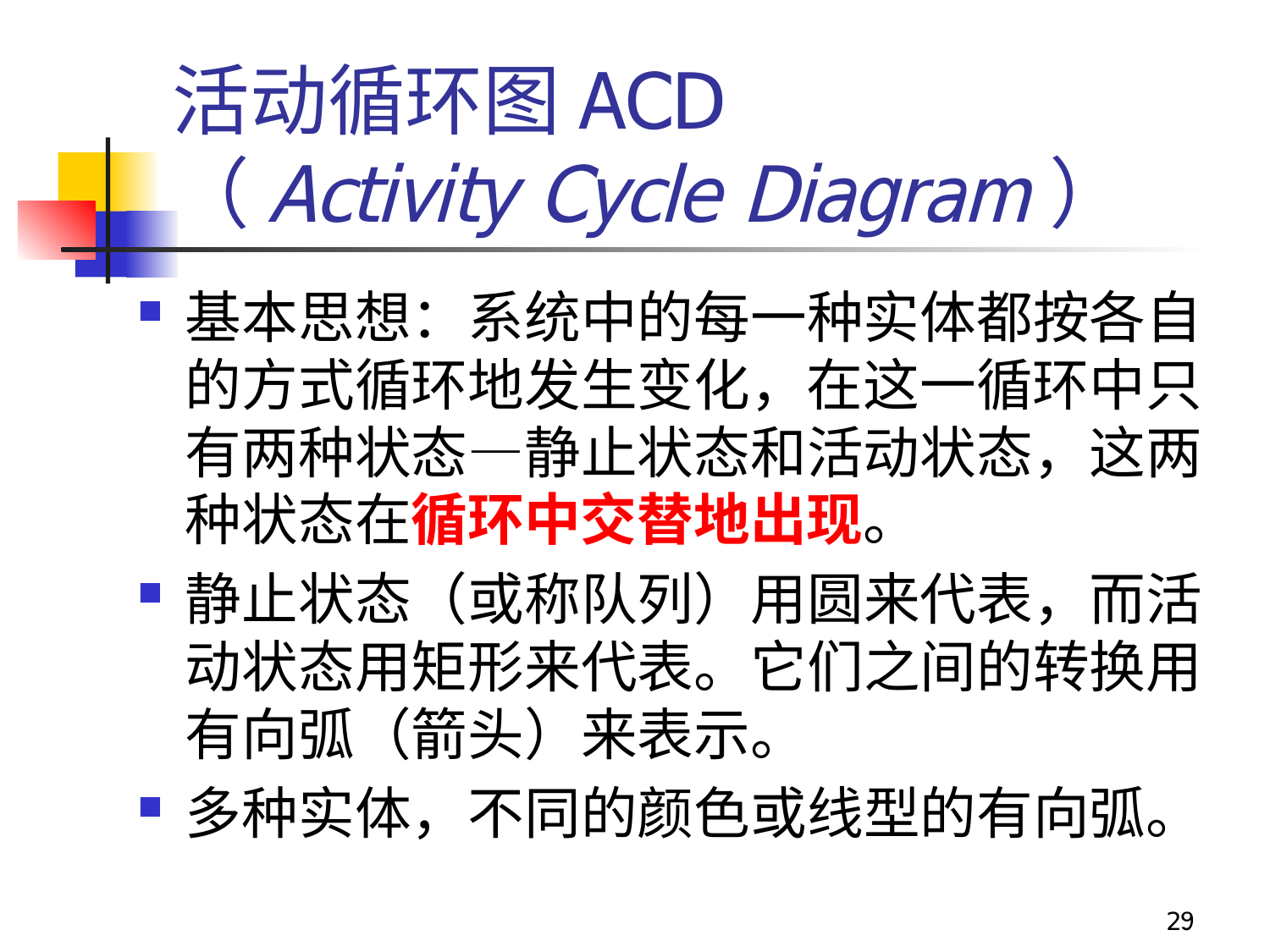

# 活动循环图ACD （Activity Cycle Diagram）
基本思想：系统中的每一种实体都按各自的方式循环地发生变化，在这一循环中只有两种状态—静止状态和活动状态，这两种状态在循环中交替地出现。
静止状态（或称队列）用圆来代表，而活动状态用矩形来代表。它们之间的转换用有向弧（箭头）来表示。
多种实体，不同的颜色或线型的有向弧。
29